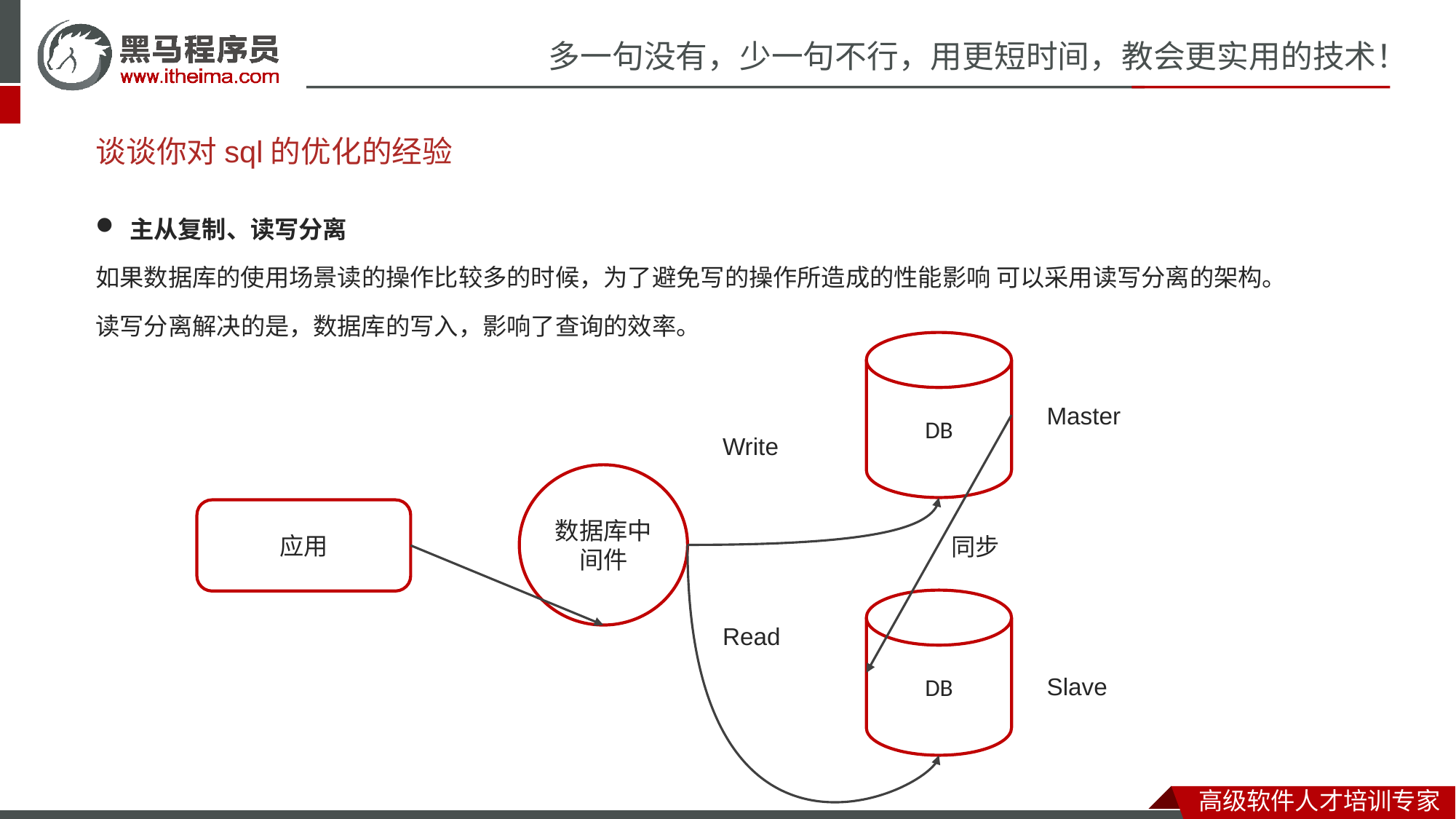

# 谈谈你对sql的优化的经验
主从复制、读写分离
如果数据库的使用场景读的操作比较多的时候，为了避免写的操作所造成的性能影响 可以采用读写分离的架构。
读写分离解决的是，数据库的写入，影响了查询的效率。
DB
Master
Write
数据库中间件
应用
同步
DB
Read
Slave